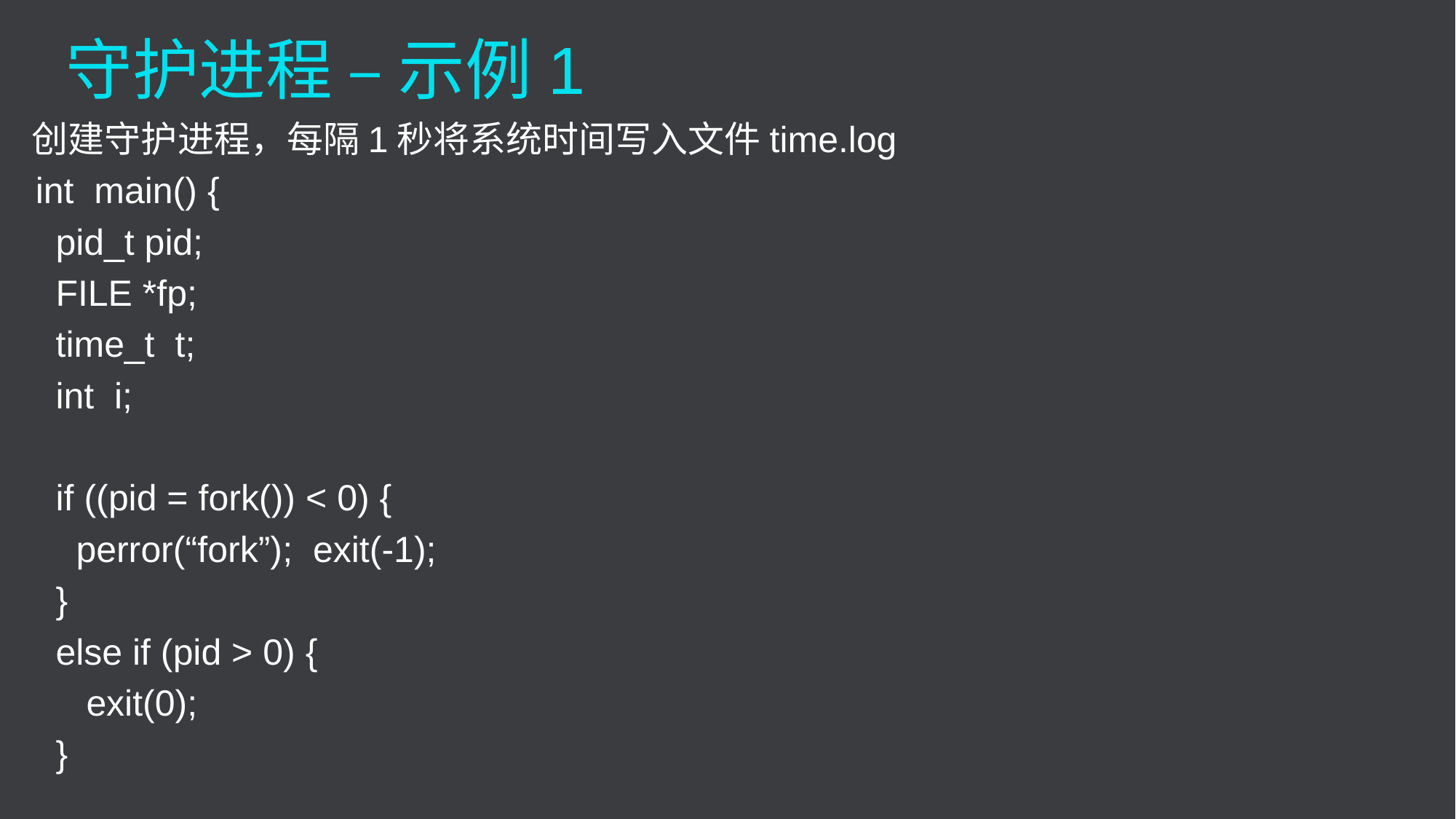

守护进程 – 示例1
 创建守护进程，每隔1秒将系统时间写入文件time.log
  int  main() {
    pid_t pid;
    FILE *fp;
    time_t  t;
    int  i;

    if ((pid = fork()) < 0) {
      perror(“fork”);  exit(-1);
    }
    else if (pid > 0) {
       exit(0);
    }